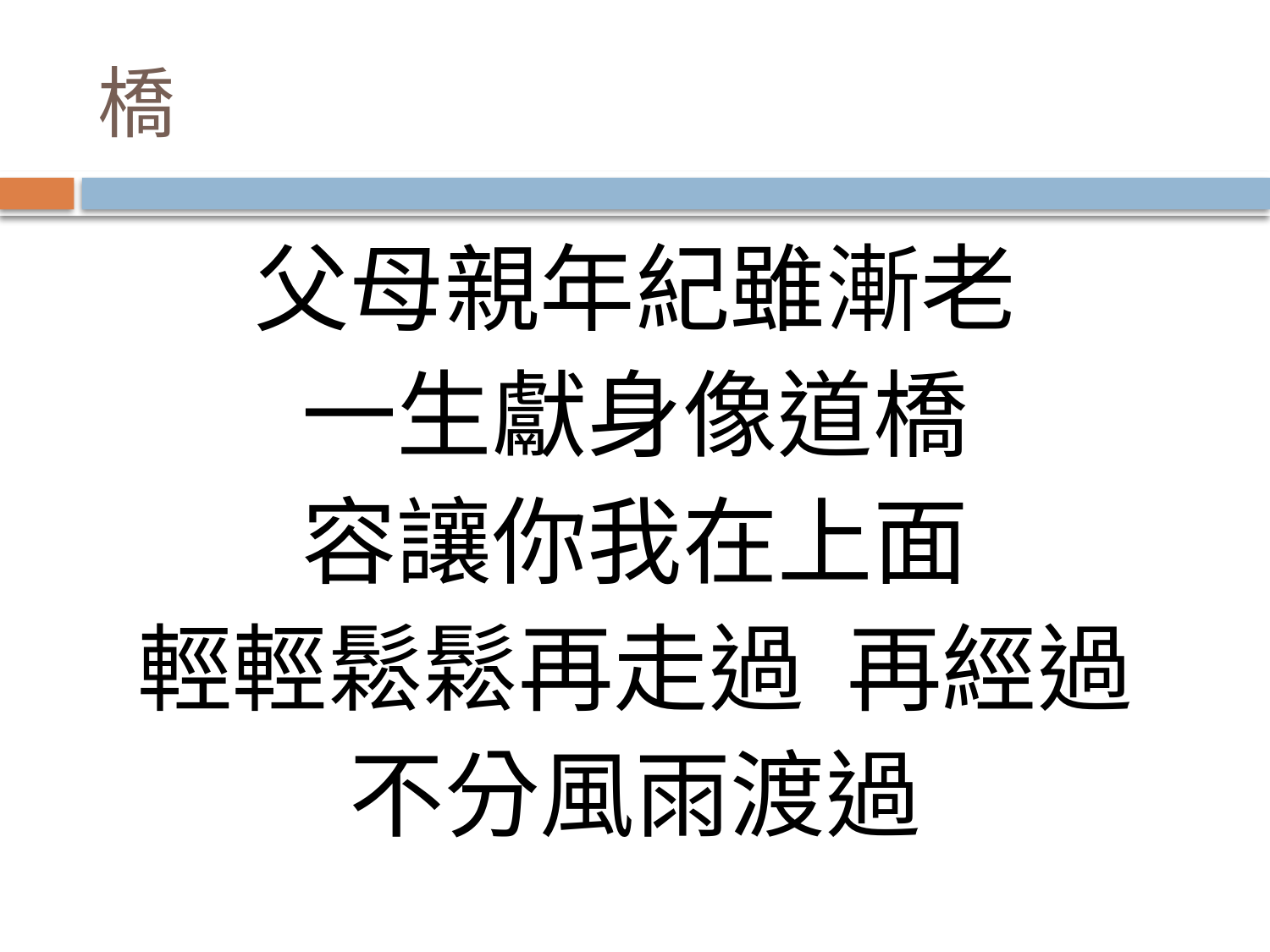

# 橋
父母親年紀雖漸老
一生獻身像道橋
容讓你我在上面
輕輕鬆鬆再走過  再經過
不分風雨渡過